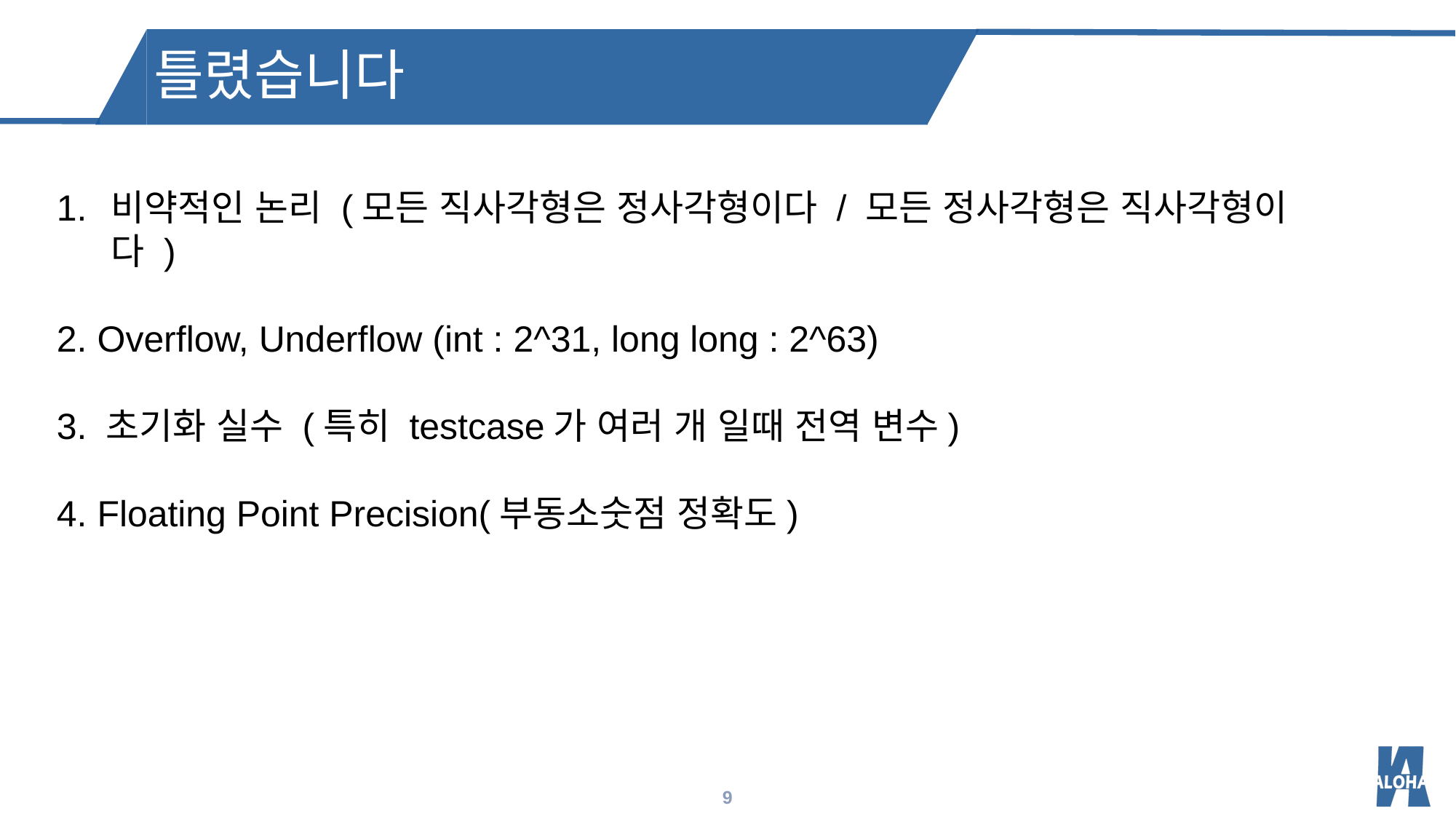

틀렸습니다
비약적인 논리 (모든 직사각형은 정사각형이다 / 모든 정사각형은 직사각형이다 )

2. Overflow, Underflow (int : 2^31, long long : 2^63)

3. 초기화 실수 (특히 testcase가 여러 개 일때 전역 변수)

4. Floating Point Precision(부동소숫점 정확도)

9